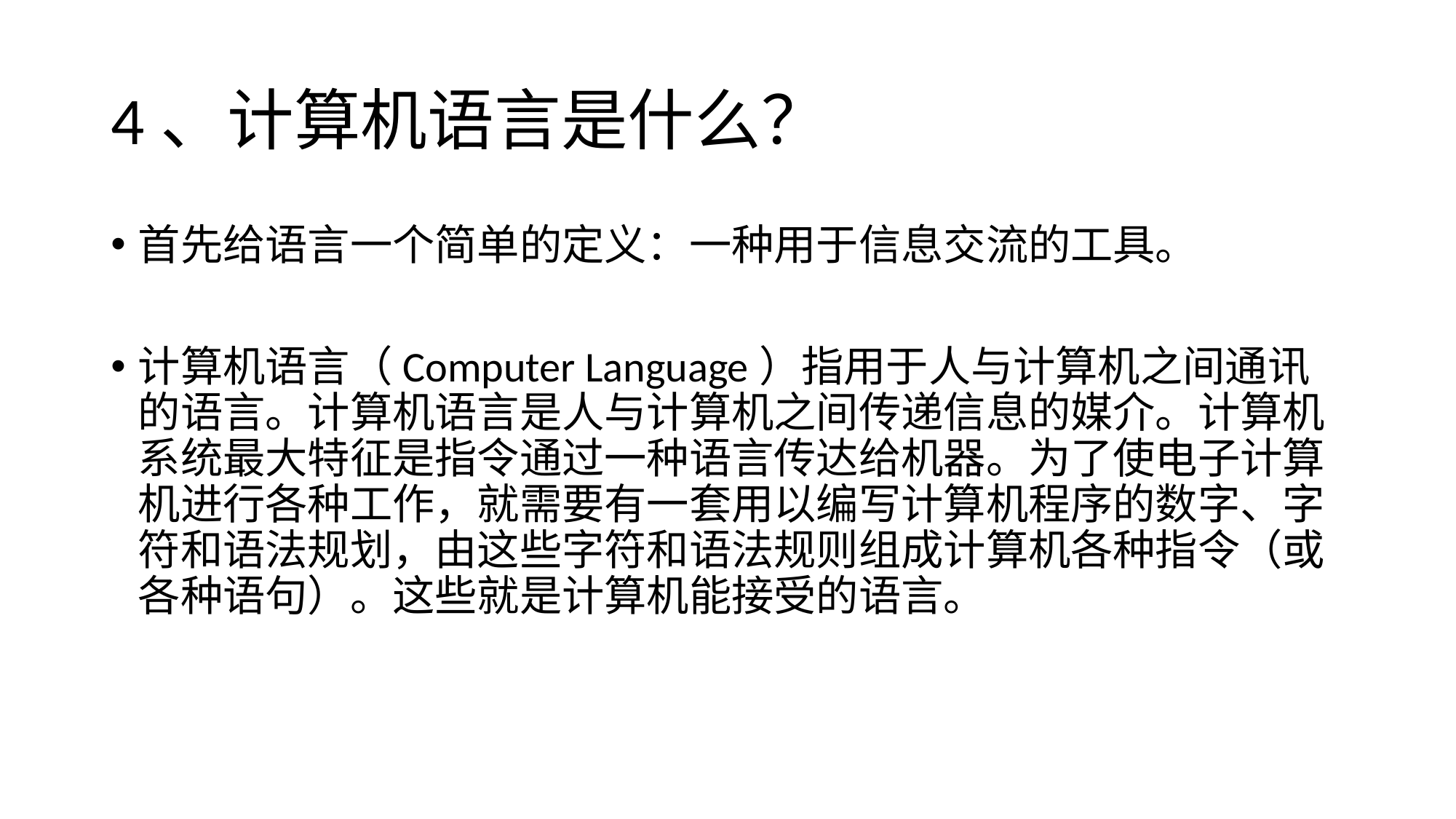

# 4、计算机语言是什么？
首先给语言一个简单的定义：一种用于信息交流的工具。

计算机语言（Computer Language）指用于人与计算机之间通讯的语言。计算机语言是人与计算机之间传递信息的媒介。计算机系统最大特征是指令通过一种语言传达给机器。为了使电子计算机进行各种工作，就需要有一套用以编写计算机程序的数字、字符和语法规划，由这些字符和语法规则组成计算机各种指令（或各种语句）。这些就是计算机能接受的语言。